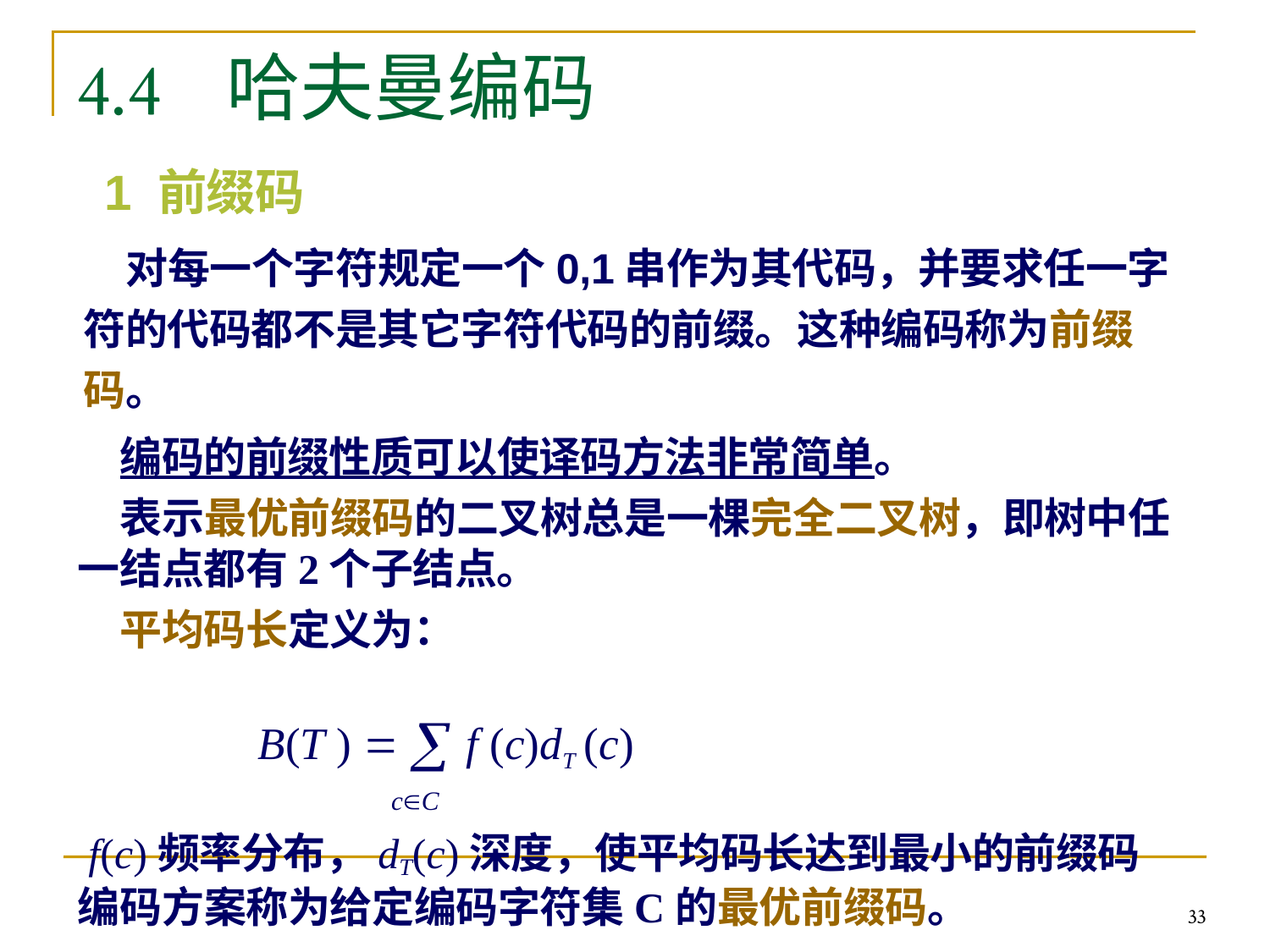

33
# 4.4	哈夫曼编码
1 前缀码
对每一个字符规定一个0,1串作为其代码，并要求任一字符的代码都不是其它字符代码的前缀。这种编码称为前缀码。
编码的前缀性质可以使译码方法非常简单。
表示最优前缀码的二叉树总是一棵完全二叉树，即树中任一结点都有2个子结点。
平均码长定义为：
   B(T ) = ∑ f (c)dT (c)
     c∈C
f(c)频率分布，dT(c)深度，使平均码长达到最小的前缀码编码方案称为给定编码字符集C的最优前缀码。